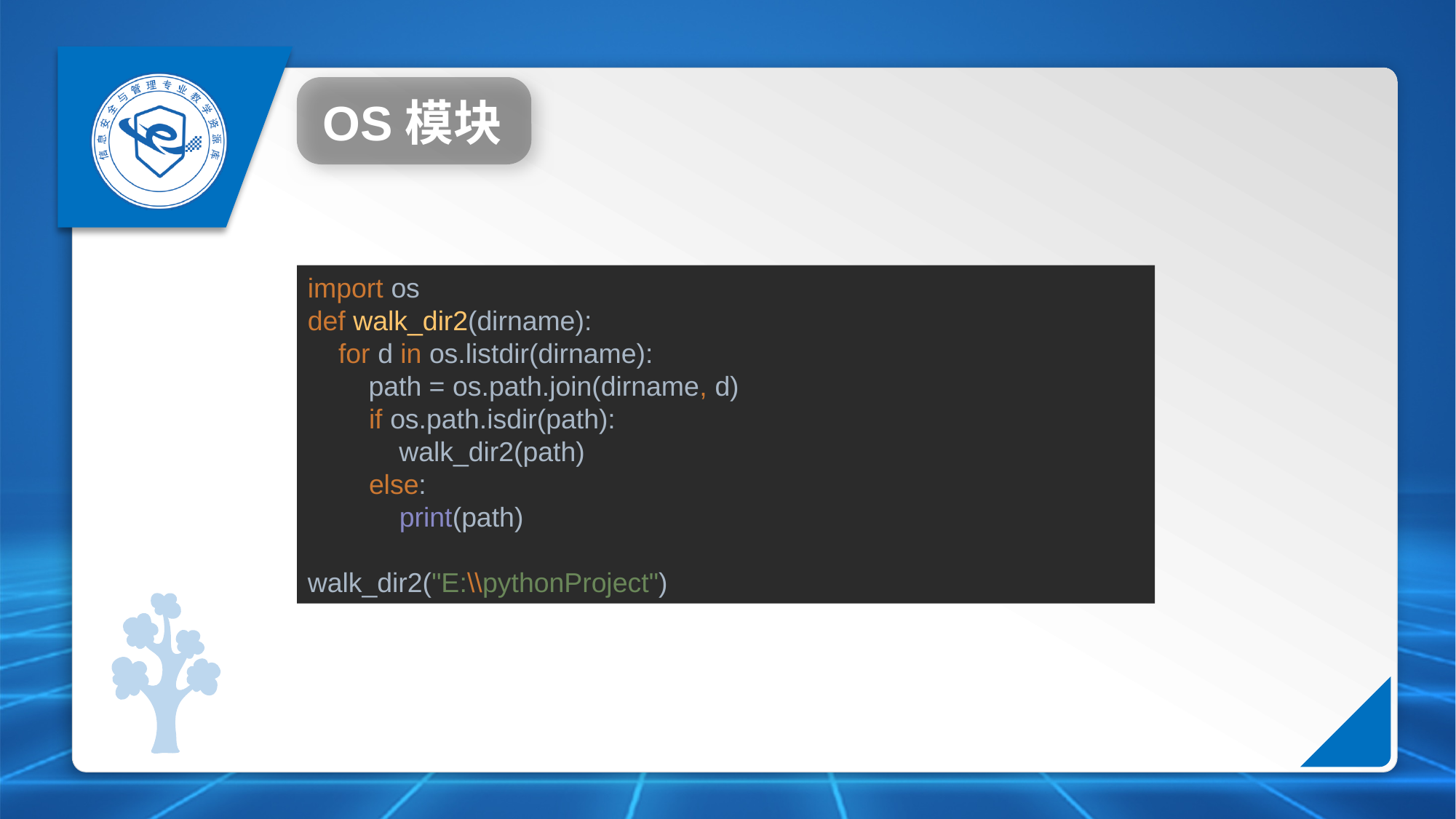

OS模块
import os
def walk_dir2(dirname):
    for d in os.listdir(dirname):
        path = os.path.join(dirname, d)
        if os.path.isdir(path):
            walk_dir2(path)
        else:
            print(path)
walk_dir2("E:\\pythonProject")